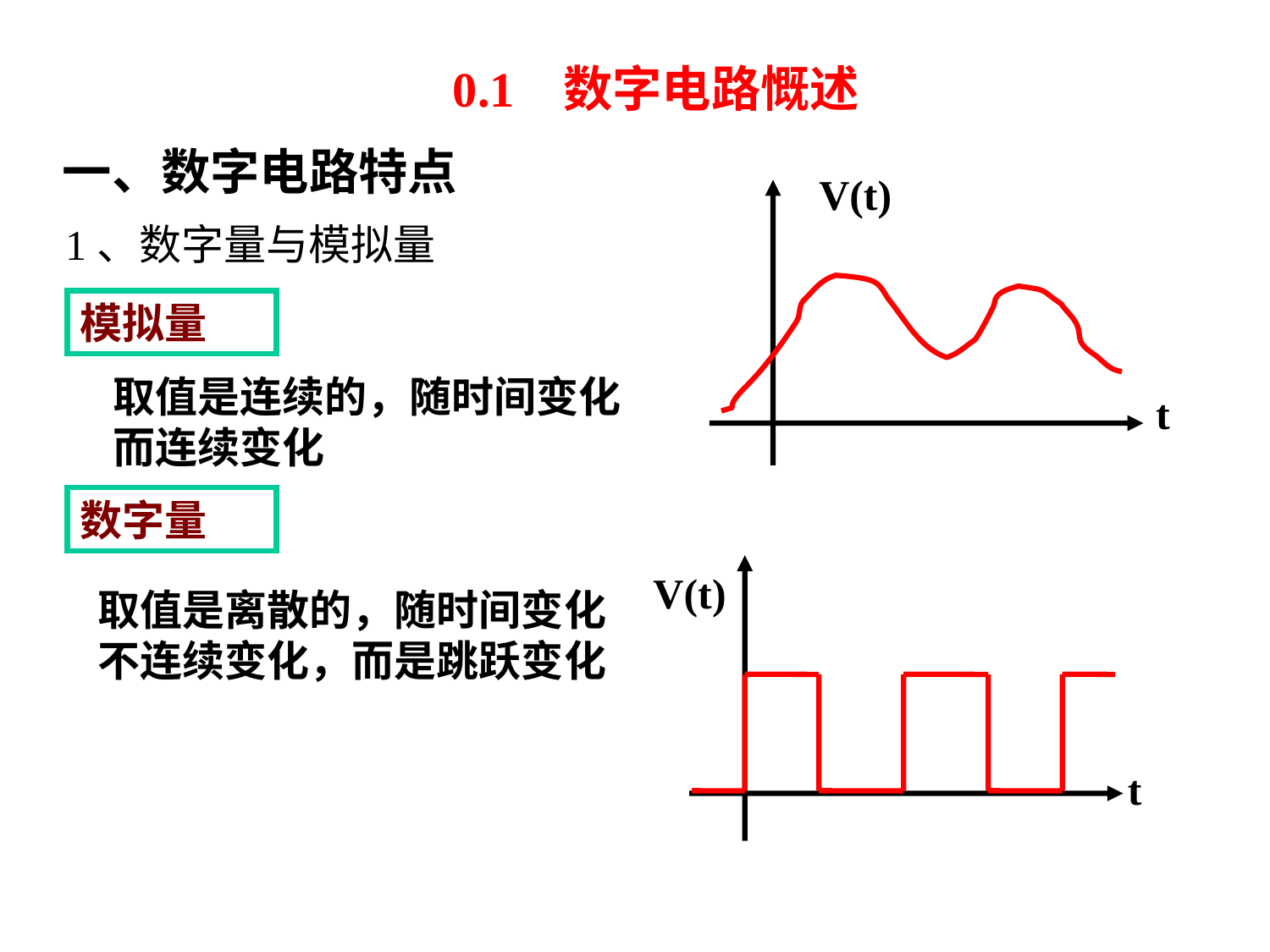

0.1   数字电路慨述
一、数字电路特点

V(t)

t

1、数字量与模拟量

模拟量
取值是连续的，随时间变化而连续变化
数字量

V(t)
t

取值是离散的，随时间变化不连续变化，而是跳跃变化